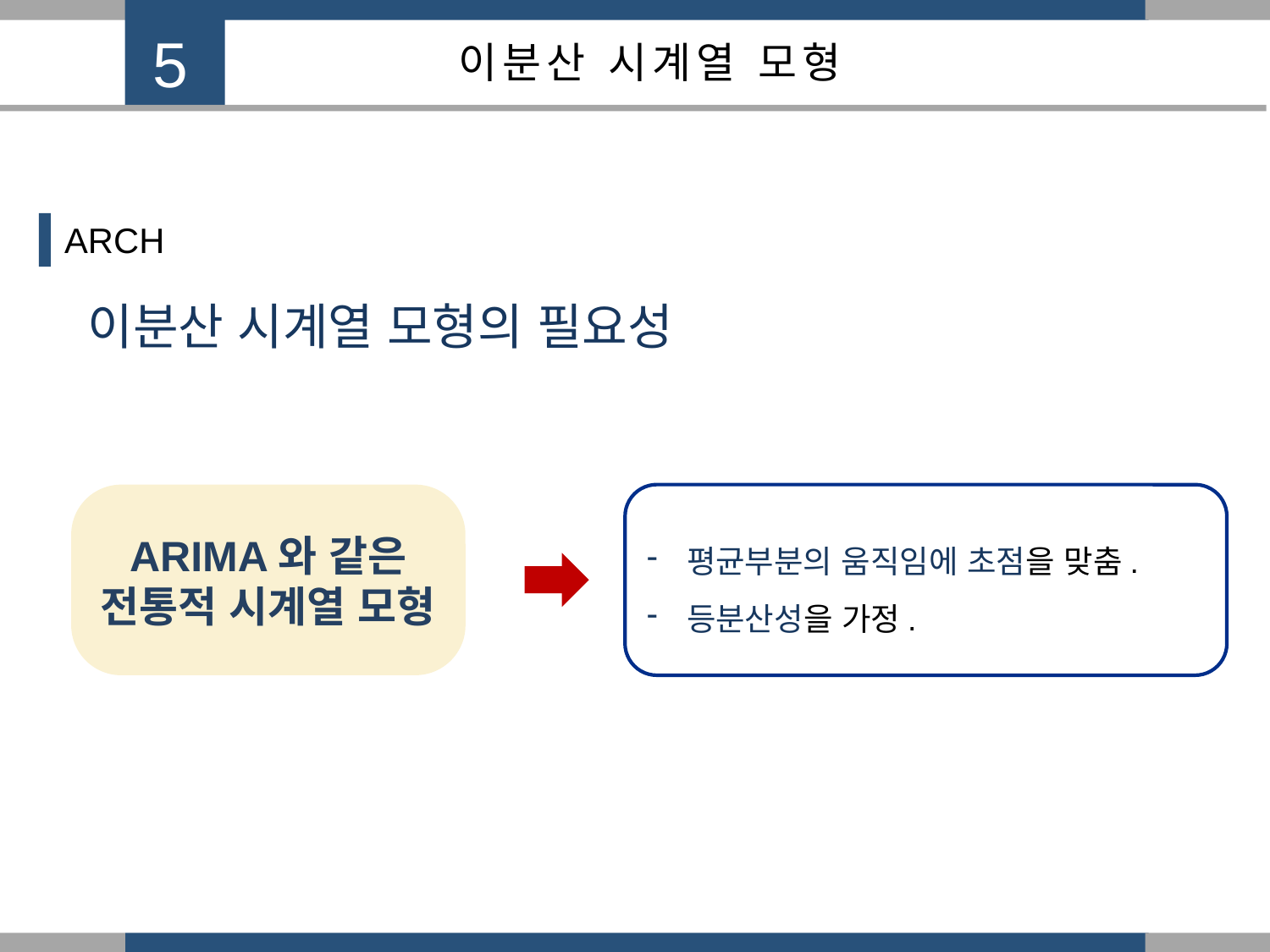

5
이분산 시계열 모형

ARCH

이분산 시계열 모형의 필요성
ARIMA와 같은
전통적 시계열 모형
평균부분의 움직임에 초점을 맞춤.
등분산성을 가정.